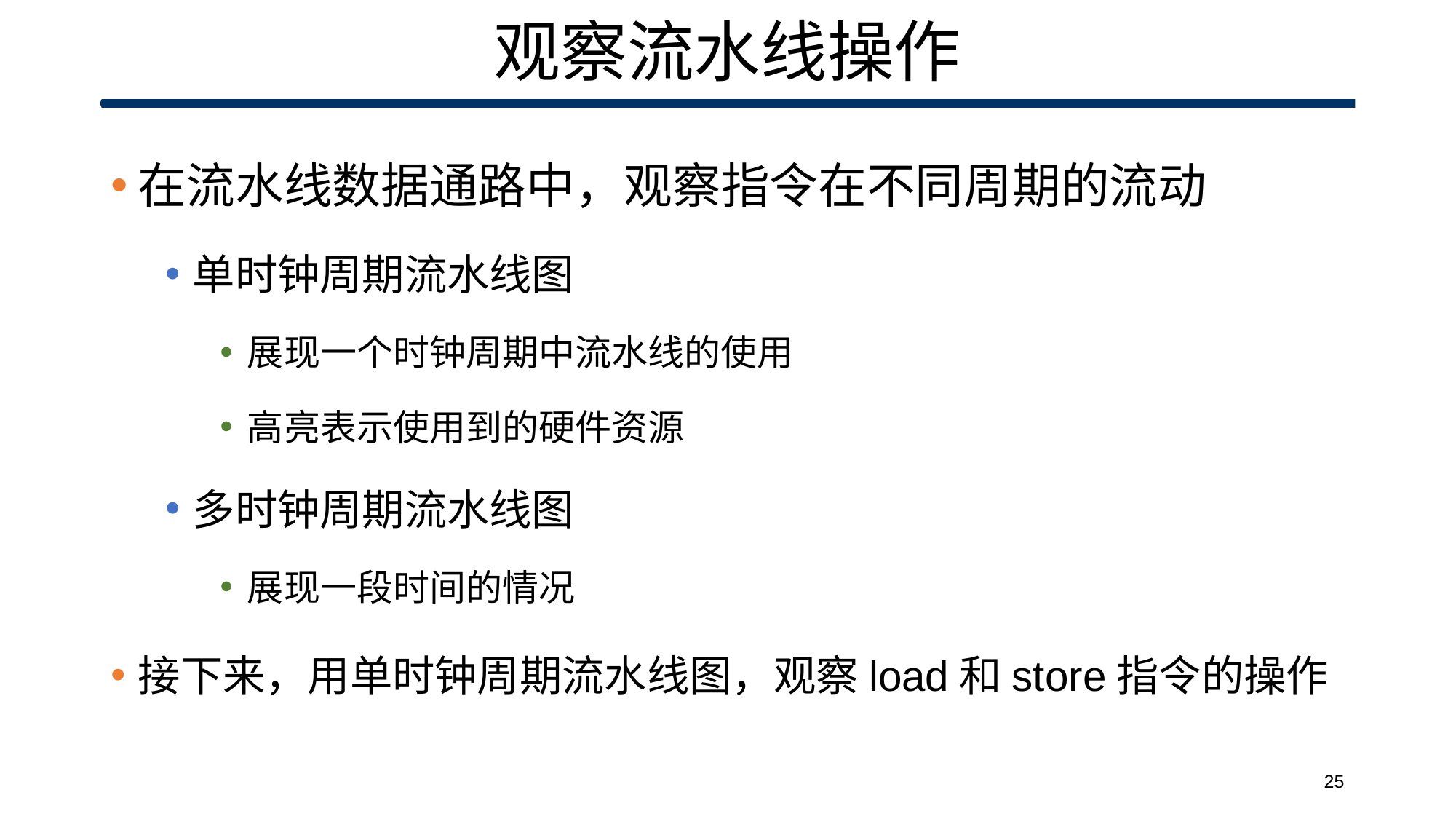

# 观察流水线操作
在流水线数据通路中，观察指令在不同周期的流动
单时钟周期流水线图
展现一个时钟周期中流水线的使用
高亮表示使用到的硬件资源
多时钟周期流水线图
展现一段时间的情况
接下来，用单时钟周期流水线图，观察load和store指令的操作
25